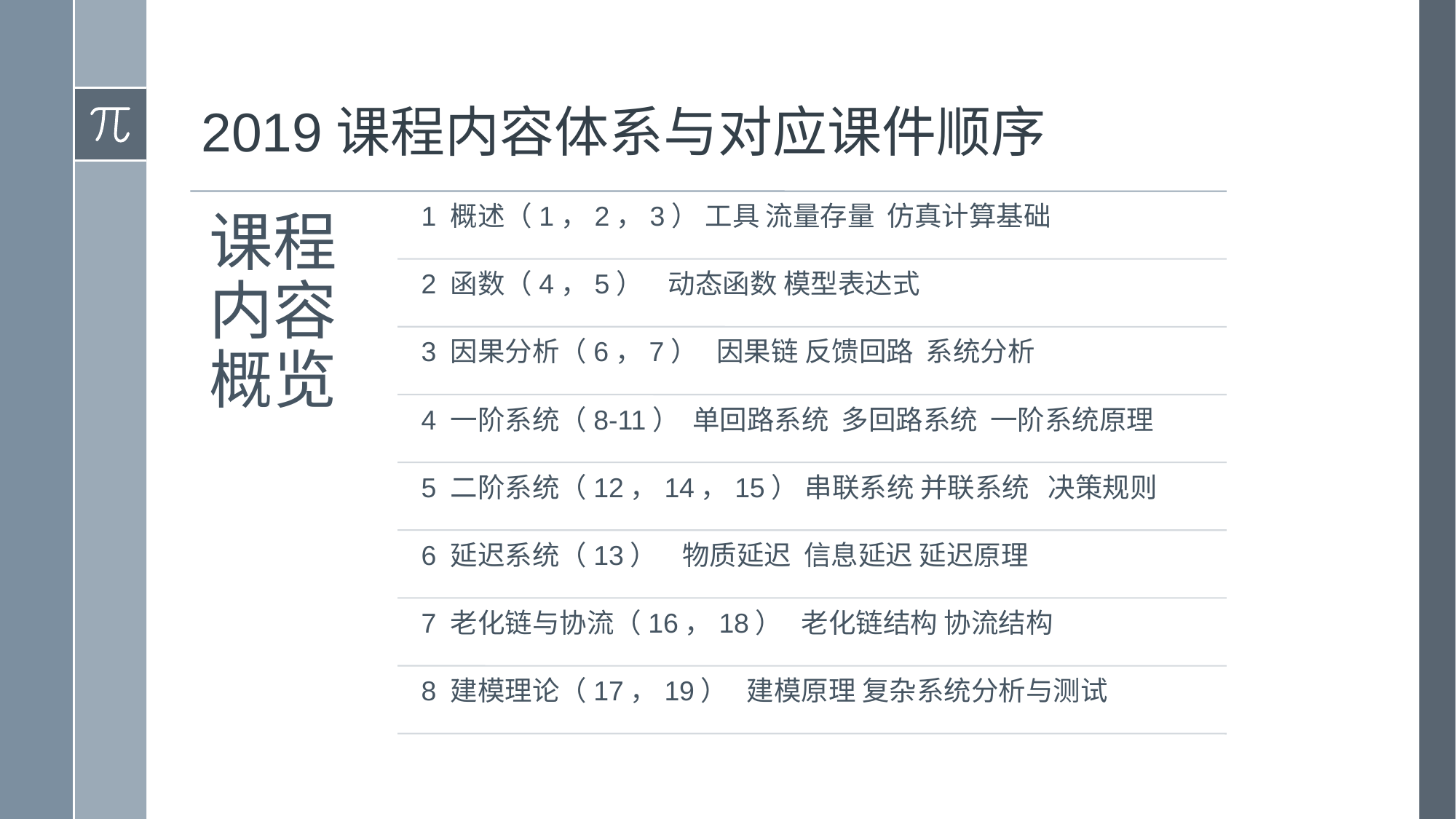

# 2019课程内容体系与对应课件顺序
课程内容概览
1 概述（1，2，3） 工具 流量存量  仿真计算基础
2 函数（4，5）    动态函数 模型表达式
3 因果分析（6，7）   因果链 反馈回路  系统分析
4 一阶系统（8-11）  单回路系统  多回路系统  一阶系统原理
5 二阶系统（12，14，15） 串联系统 并联系统   决策规则
6 延迟系统（13）    物质延迟  信息延迟 延迟原理
7 老化链与协流（16，18）   老化链结构 协流结构
8 建模理论（17，19）   建模原理 复杂系统分析与测试